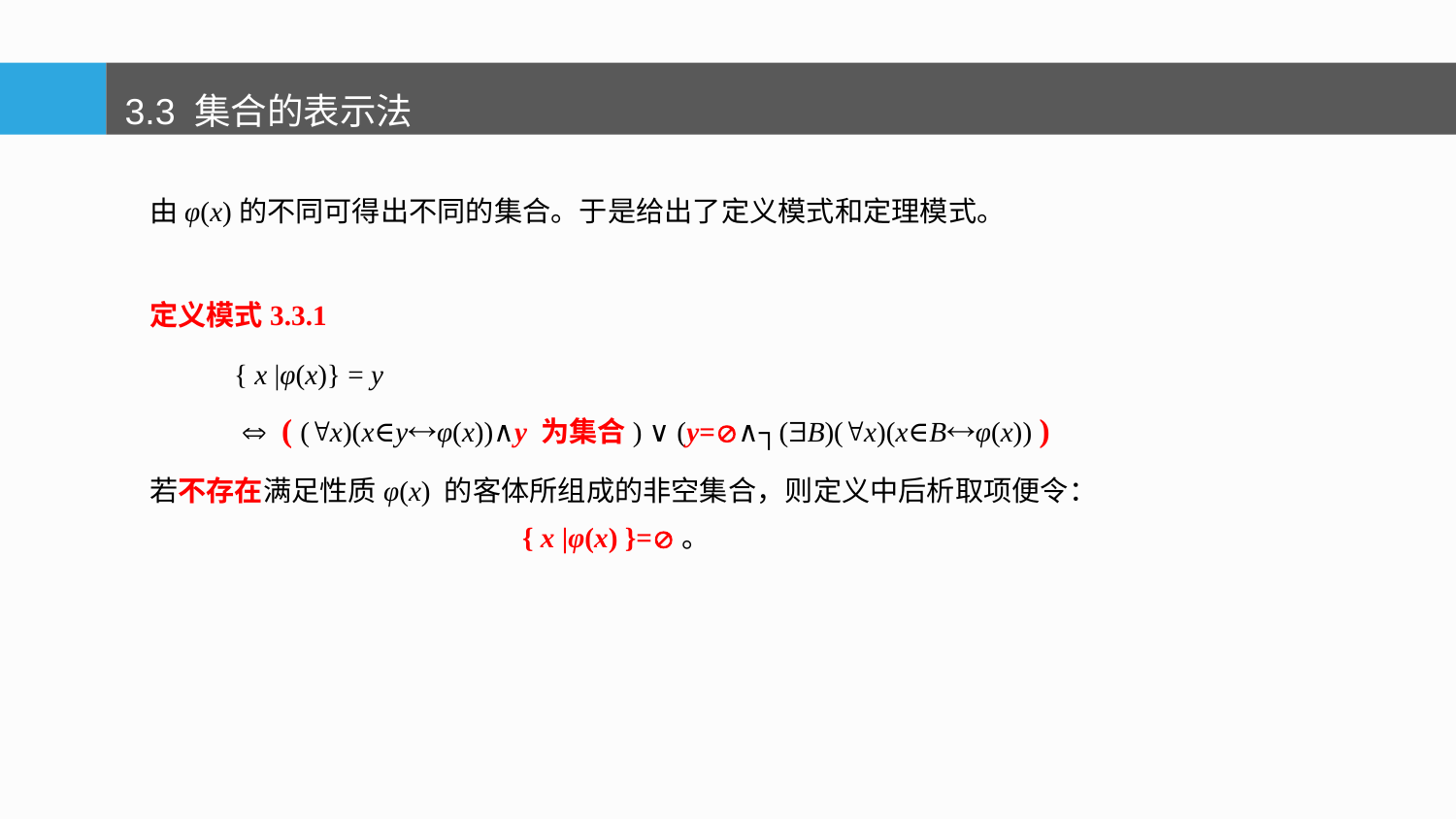

3.3 集合的表示法

由φ(x)的不同可得出不同的集合。于是给出了定义模式和定理模式。

定义模式3.3.1
            { x |φ(x)} = y
             ⇔  ( (∀x)(x∈y↔φ(x))∧y 为集合) ∨ (y=∅∧┐(∃B)(∀x)(x∈B↔φ(x)) )
若不存在满足性质φ(x) 的客体所组成的非空集合，则定义中后析取项便令：
                                                          { x |φ(x) }=∅。